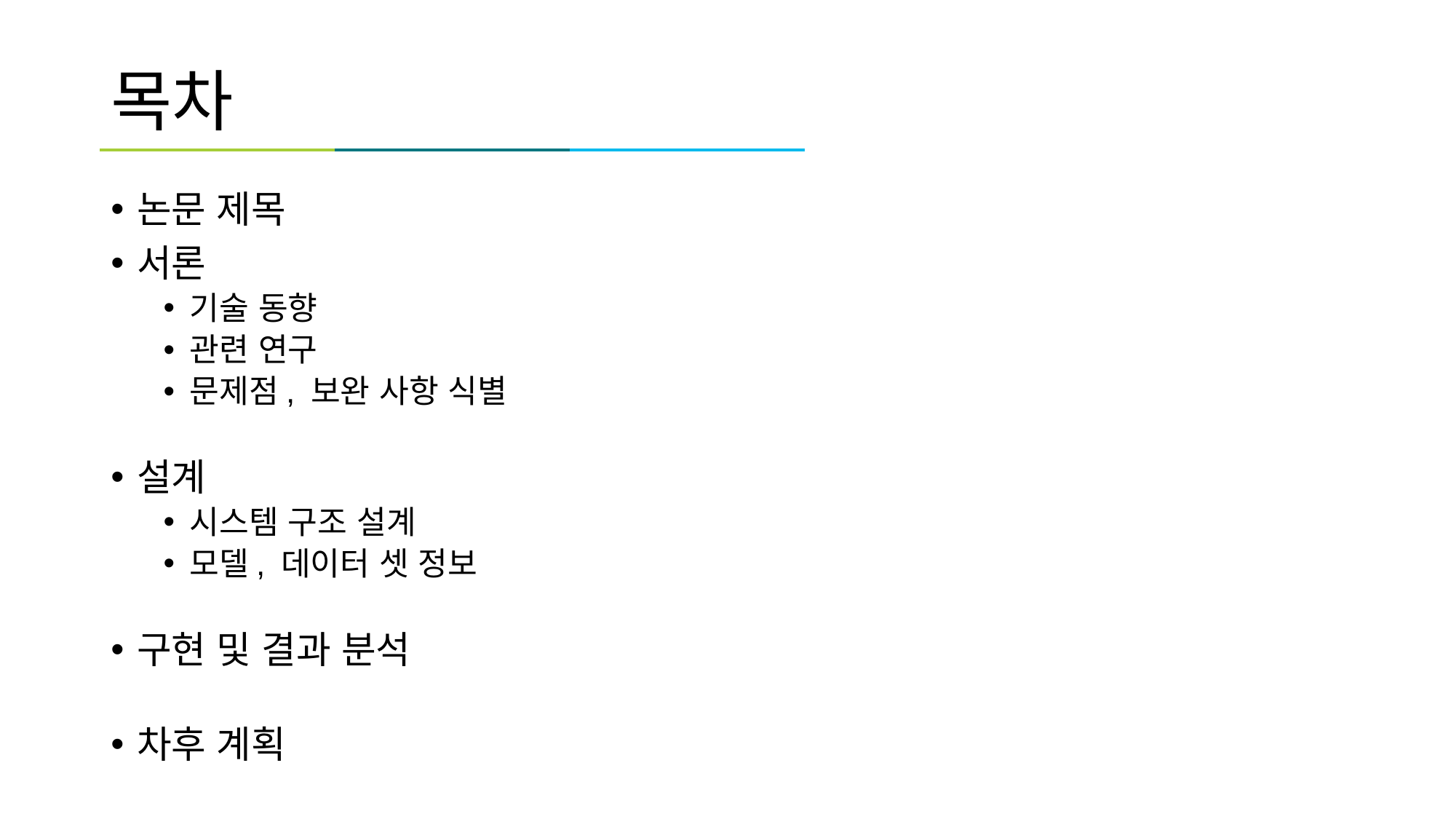

# 목차
논문 제목
서론
기술 동향
관련 연구
문제점, 보완 사항 식별
설계
시스템 구조 설계
모델, 데이터 셋 정보
구현 및 결과 분석
차후 계획